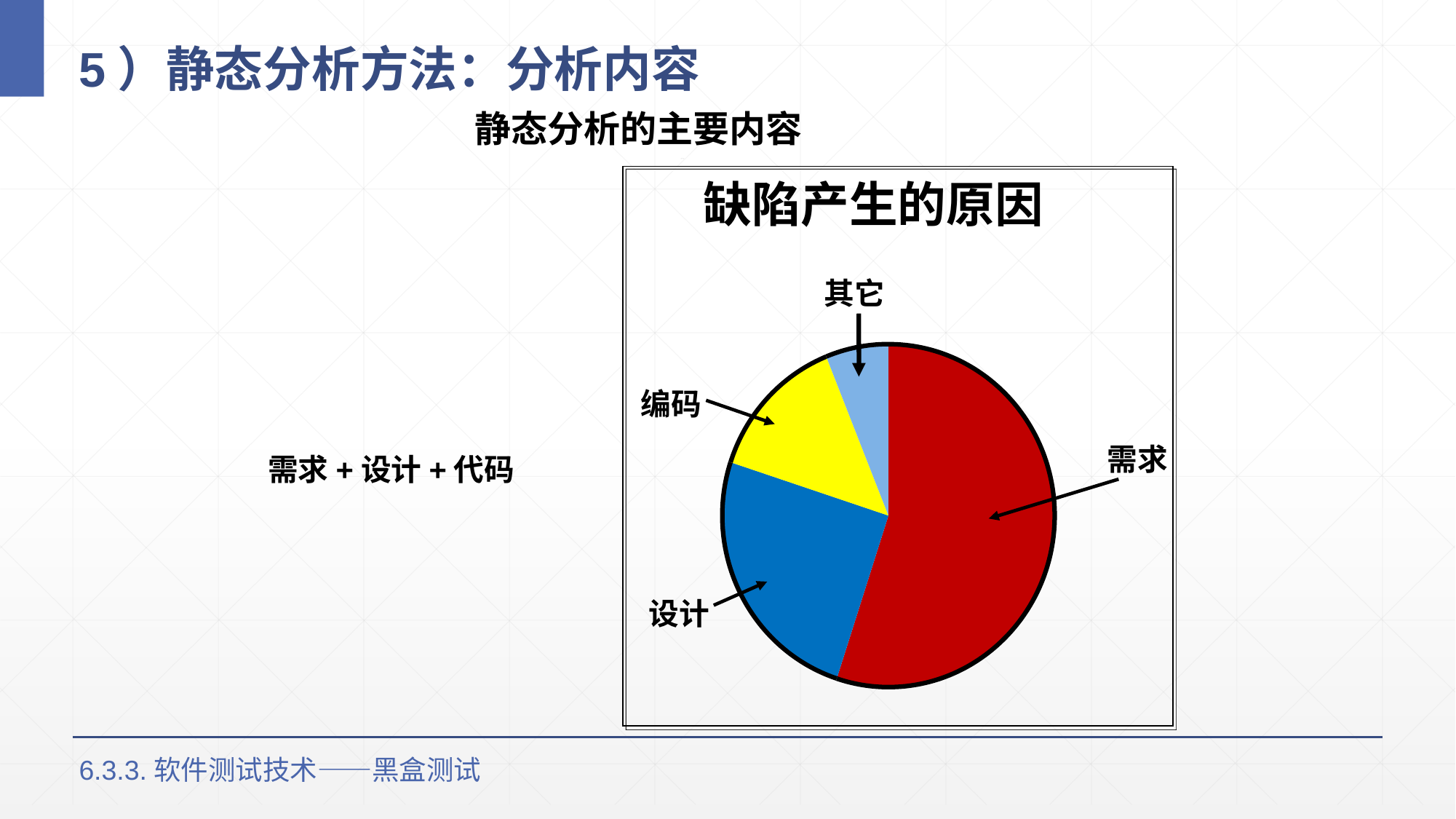

# 5）静态分析方法：分析内容
静态分析的主要内容
缺陷产生的原因

其它

编码

需求

设计
需求+设计+代码
6.3.3.软件测试技术——黑盒测试